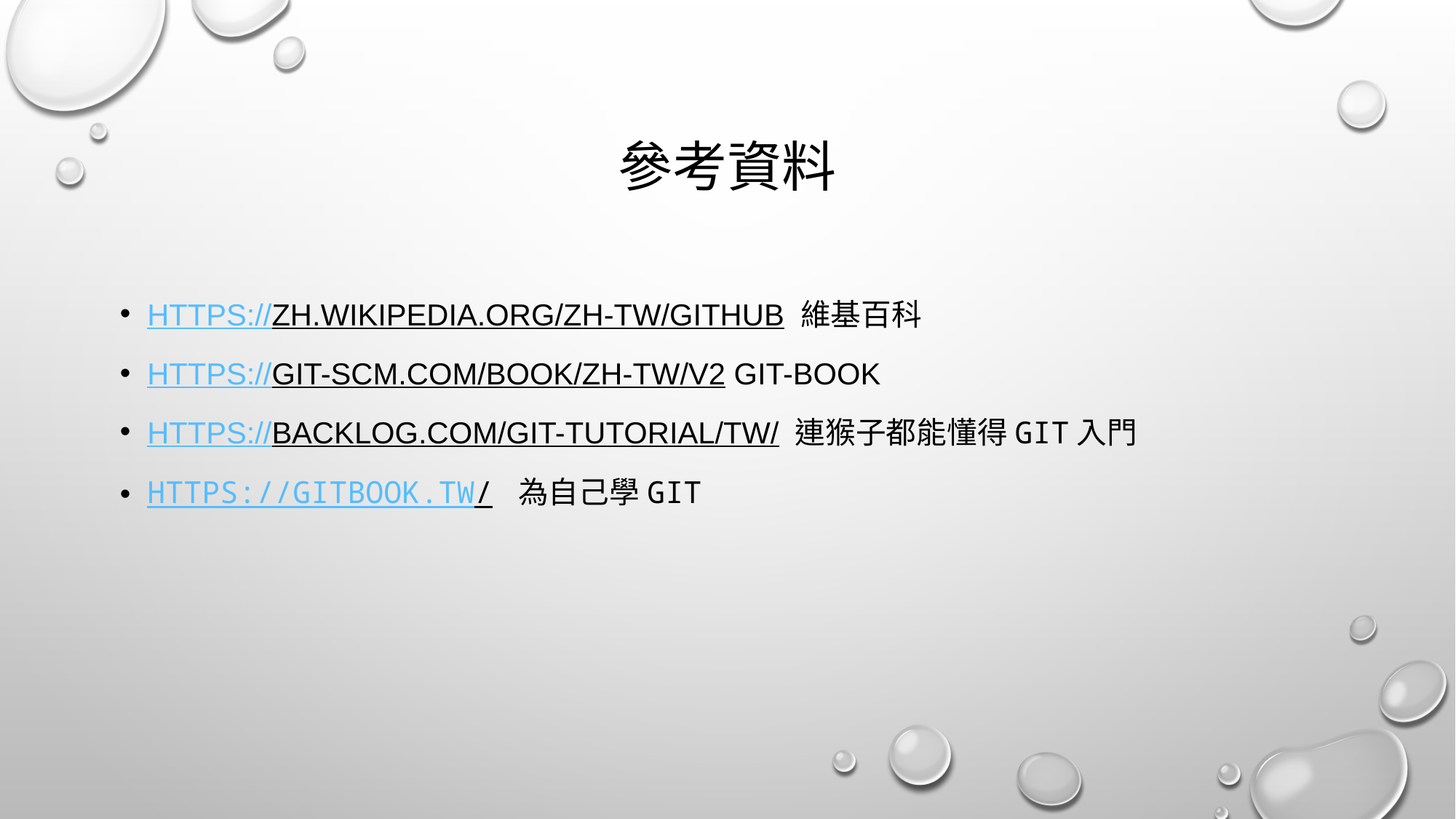

# 參考資料
https://zh.wikipedia.org/zh-tw/GitHub 維基百科
https://git-scm.com/book/zh-tw/v2 git-book
https://backlog.com/git-tutorial/tw/ 連猴子都能懂得git入門
https://gitbook.tw/ 為自己學git